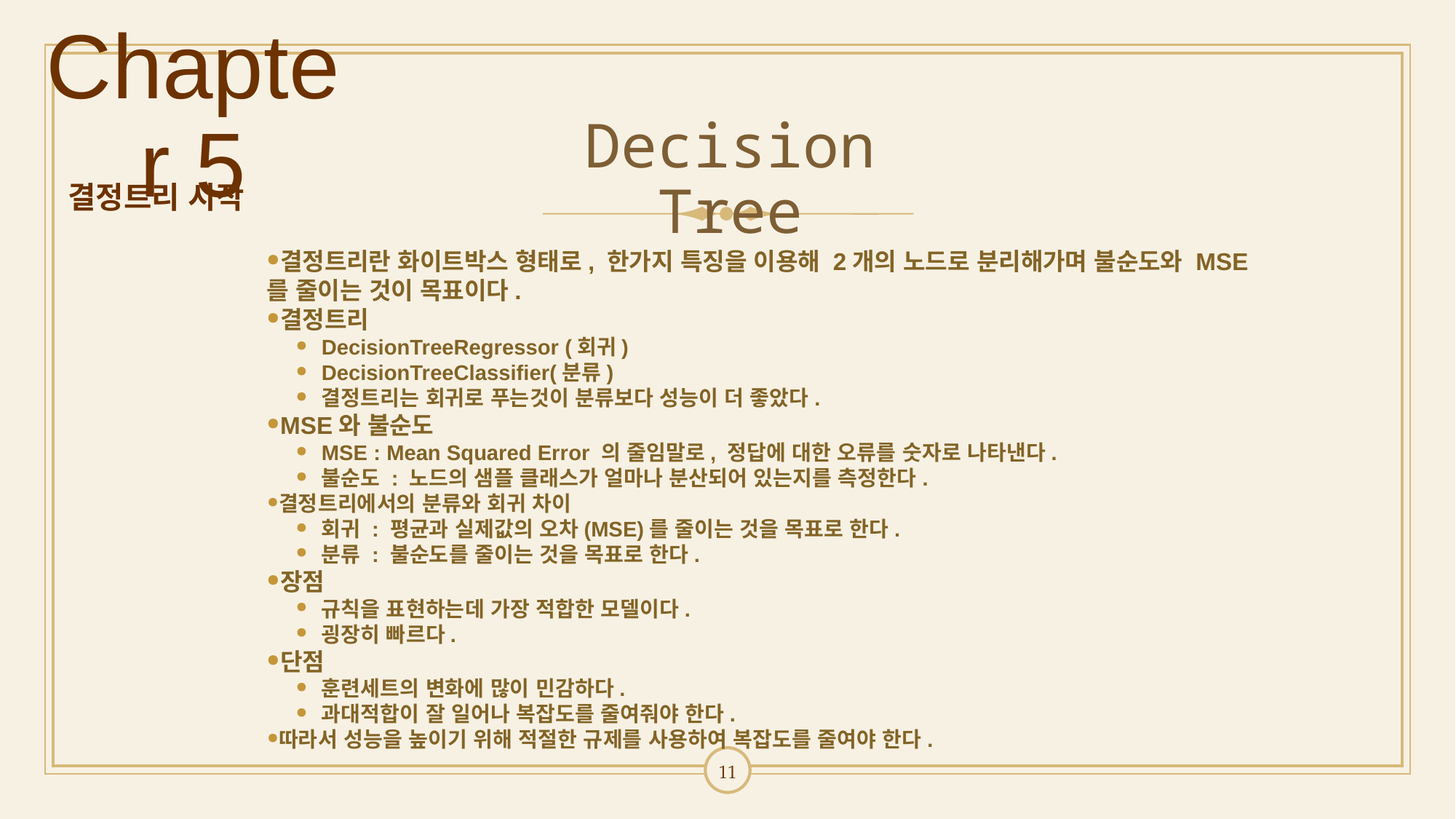

# Chapter 5
Decision Tree
결정트리 시작
결정트리란 화이트박스 형태로, 한가지 특징을 이용해 2개의 노드로 분리해가며 불순도와 MSE를 줄이는 것이 목표이다.
결정트리
DecisionTreeRegressor (회귀)
DecisionTreeClassifier(분류)
결정트리는 회귀로 푸는것이 분류보다 성능이 더 좋았다.
MSE와 불순도
MSE : Mean Squared Error 의 줄임말로, 정답에 대한 오류를 숫자로 나타낸다.
불순도 : 노드의 샘플 클래스가 얼마나 분산되어 있는지를 측정한다.
결정트리에서의 분류와 회귀 차이
회귀 : 평균과 실제값의 오차(MSE)를 줄이는 것을 목표로 한다.
분류 : 불순도를 줄이는 것을 목표로 한다.
장점
규칙을 표현하는데 가장 적합한 모델이다.
굉장히 빠르다.
단점
훈련세트의 변화에 많이 민감하다.
과대적합이 잘 일어나 복잡도를 줄여줘야 한다.
따라서 성능을 높이기 위해 적절한 규제를 사용하여 복잡도를 줄여야 한다.

11